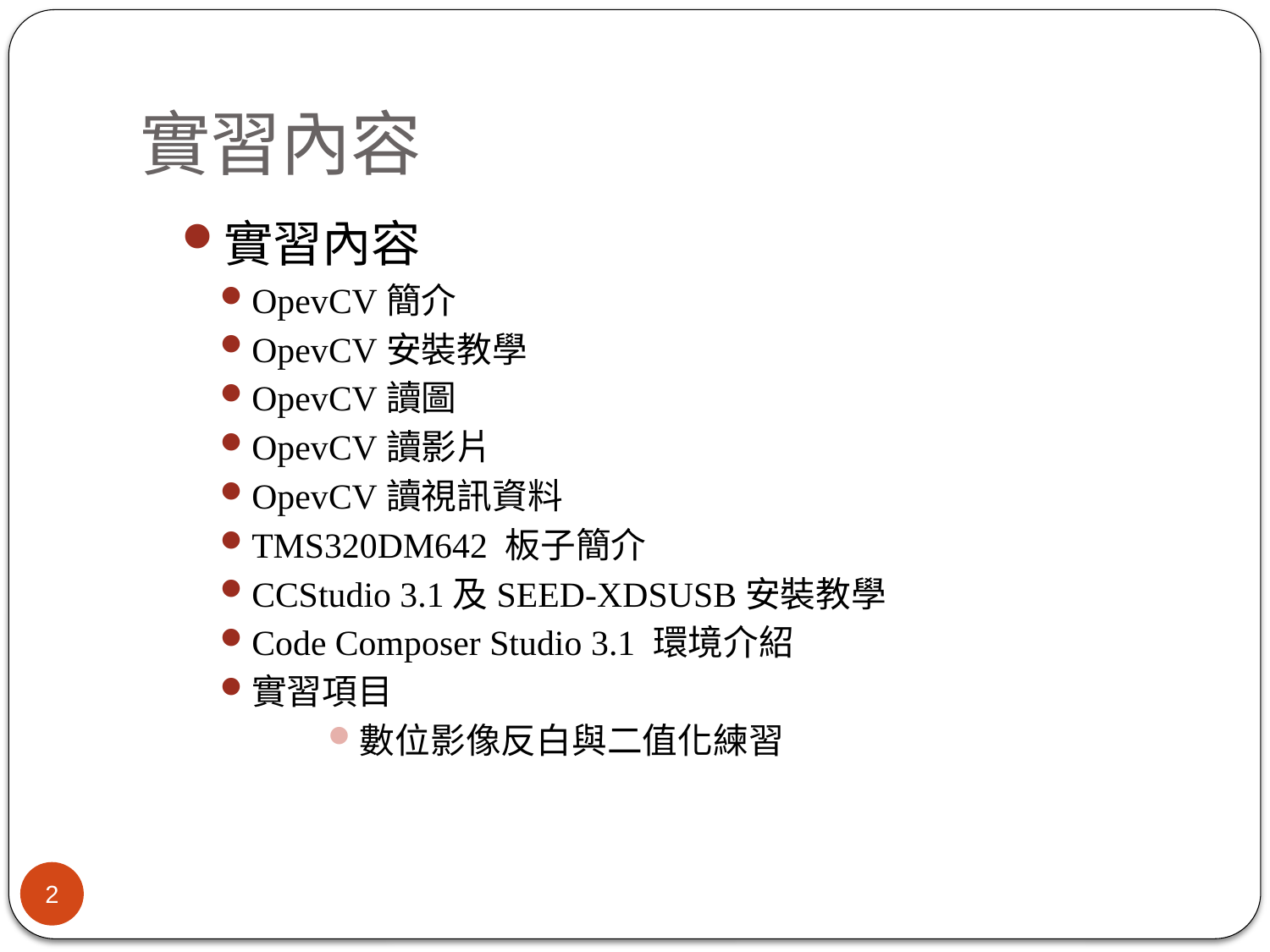

# 實習內容
實習內容
OpevCV簡介
OpevCV安裝教學
OpevCV讀圖
OpevCV讀影片
OpevCV讀視訊資料
TMS320DM642 板子簡介
CCStudio 3.1及SEED-XDSUSB安裝教學
Code Composer Studio 3.1 環境介紹
實習項目
數位影像反白與二值化練習
2